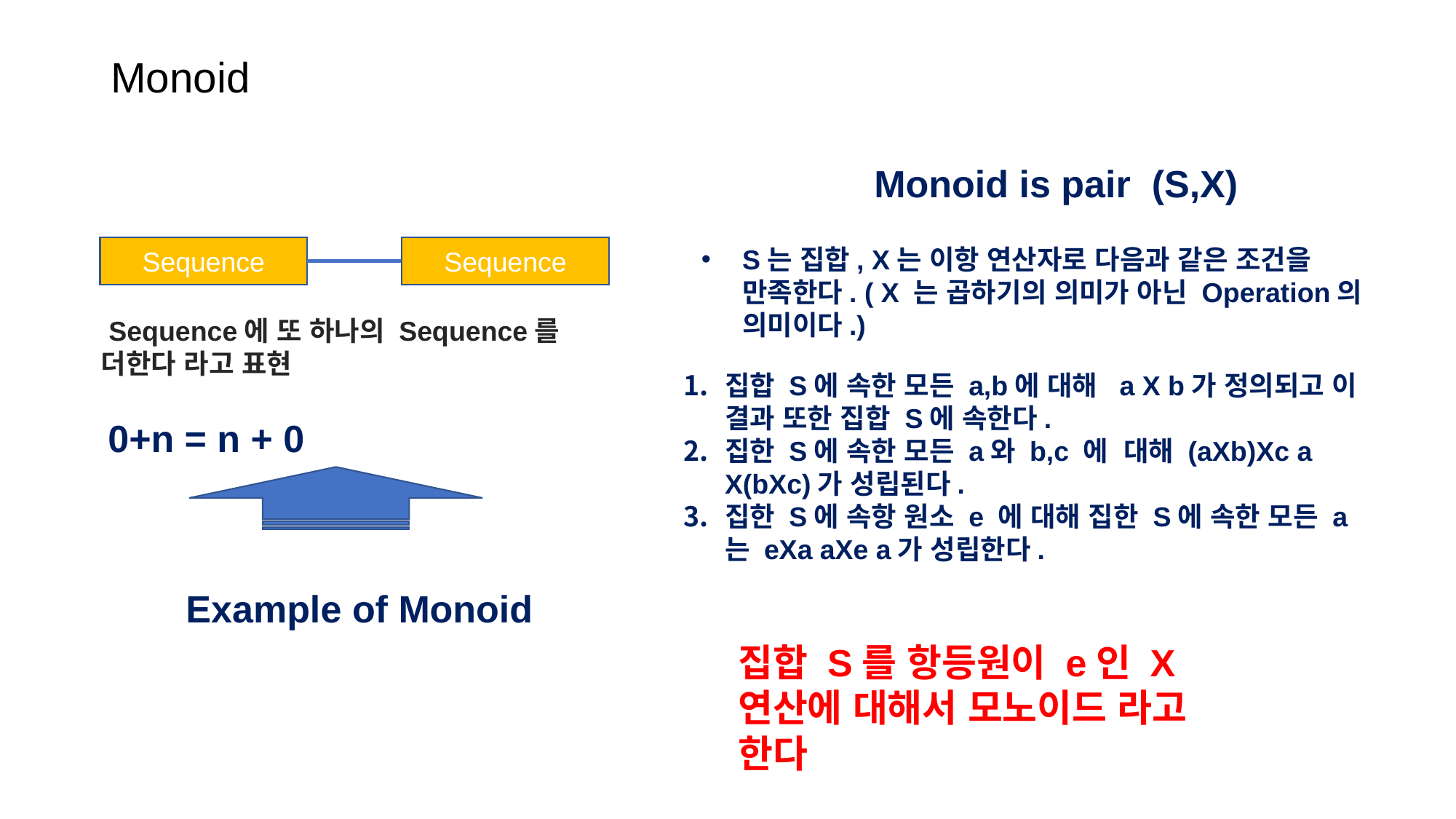

# Monoid
Monoid is pair  (S,X)

Sequence
Sequence
S는 집합, X는 이항 연산자로 다음과 같은 조건을 만족한다. ( X 는 곱하기의 의미가 아닌 Operation의 의미이다.)

 Sequence에 또 하나의 Sequence를 더한다 라고 표현

집합 S에 속한 모든 a,b에 대해  a X b가 정의되고 이 결과 또한 집합 S에 속한다.
집한 S에 속한 모든 a와 b,c 에  대해 (aXb)Xc a X(bXc)가 성립된다.
집한 S에 속항 원소 e 에 대해 집한 S에 속한 모든 a는 eXa aXe a가 성립한다.

0+n = n + 0
Example of Monoid
집합 S를 항등원이 e인 X연산에 대해서 모노이드 라고 한다